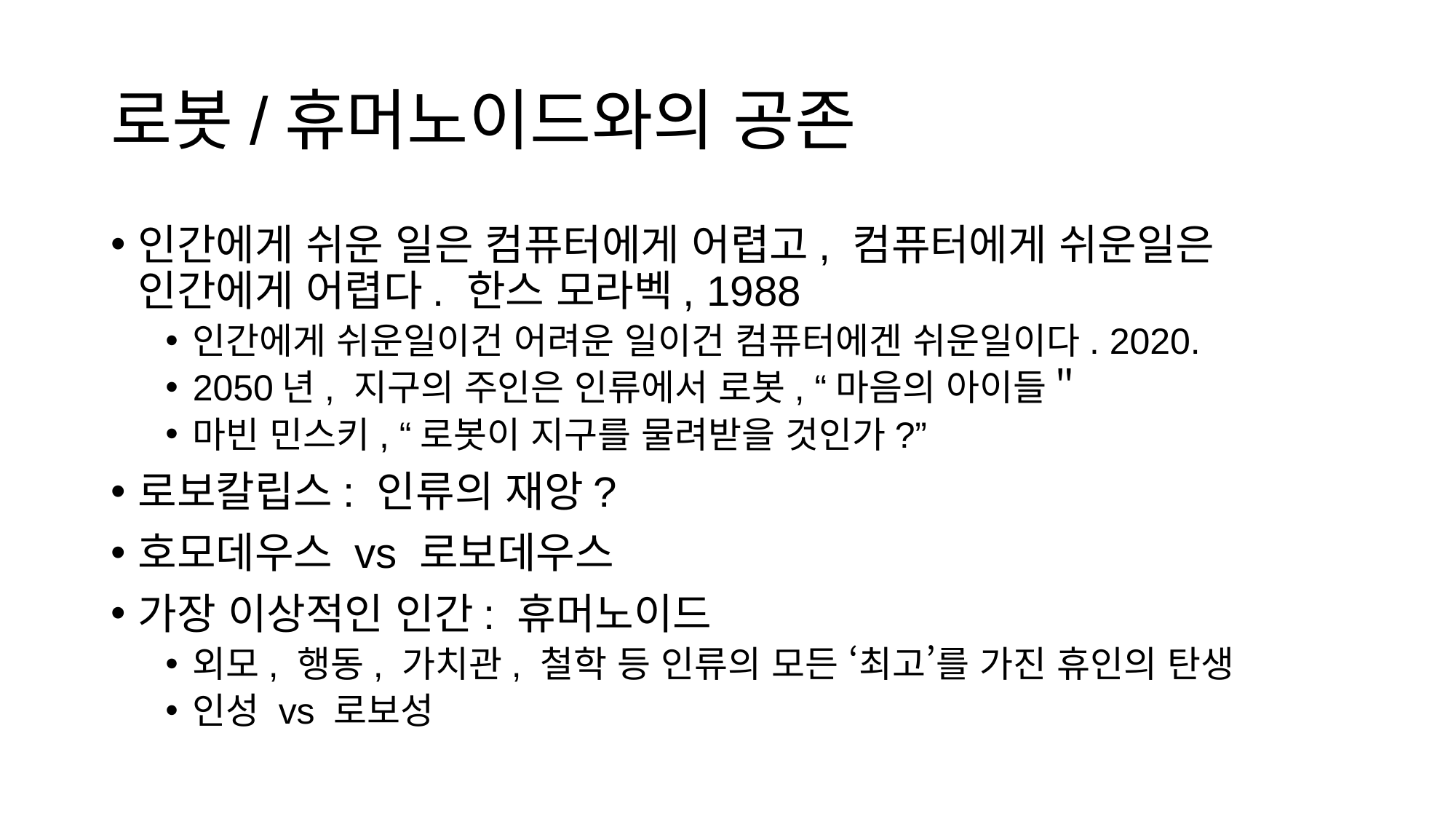

# 로봇/휴머노이드와의 공존
인간에게 쉬운 일은 컴퓨터에게 어렵고, 컴퓨터에게 쉬운일은 인간에게 어렵다. 한스 모라벡, 1988
인간에게 쉬운일이건 어려운 일이건 컴퓨터에겐 쉬운일이다. 2020.
2050년, 지구의 주인은 인류에서 로봇, “마음의 아이들＂
마빈 민스키, “로봇이 지구를 물려받을 것인가?”
로보칼립스: 인류의 재앙?
호모데우스 vs 로보데우스
가장 이상적인 인간: 휴머노이드
외모, 행동, 가치관, 철학 등 인류의 모든 ‘최고’를 가진 휴인의 탄생
인성 vs 로보성